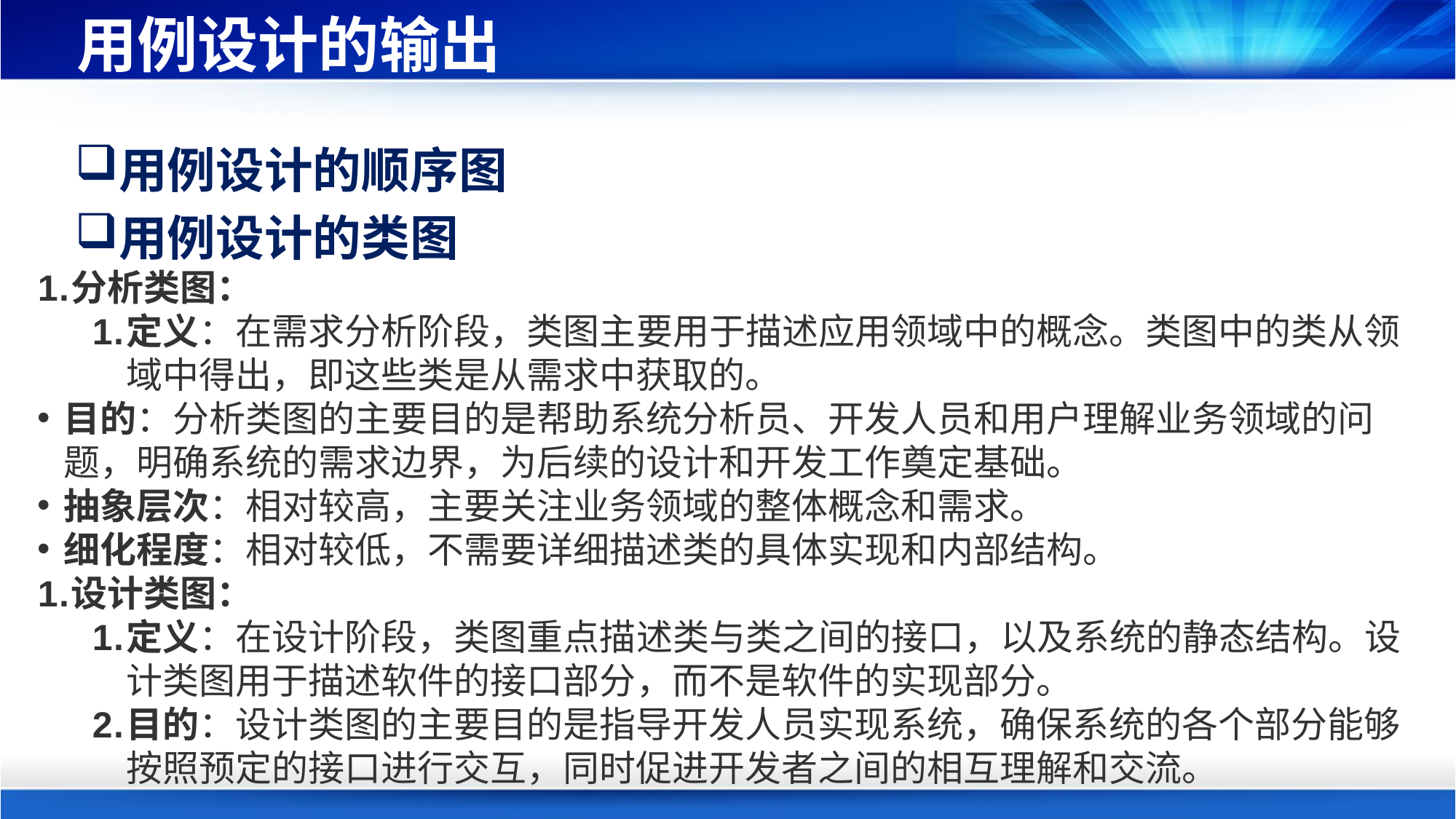

# 用例设计的输出
用例设计的顺序图
用例设计的类图

分析类图：
定义：在需求分析阶段，类图主要用于描述应用领域中的概念。类图中的类从领域中得出，即这些类是从需求中获取的。
目的：分析类图的主要目的是帮助系统分析员、开发人员和用户理解业务领域的问题，明确系统的需求边界，为后续的设计和开发工作奠定基础。
抽象层次：相对较高，主要关注业务领域的整体概念和需求。
细化程度：相对较低，不需要详细描述类的具体实现和内部结构。
设计类图：
定义：在设计阶段，类图重点描述类与类之间的接口，以及系统的静态结构。设计类图用于描述软件的接口部分，而不是软件的实现部分。
目的：设计类图的主要目的是指导开发人员实现系统，确保系统的各个部分能够按照预定的接口进行交互，同时促进开发者之间的相互理解和交流。